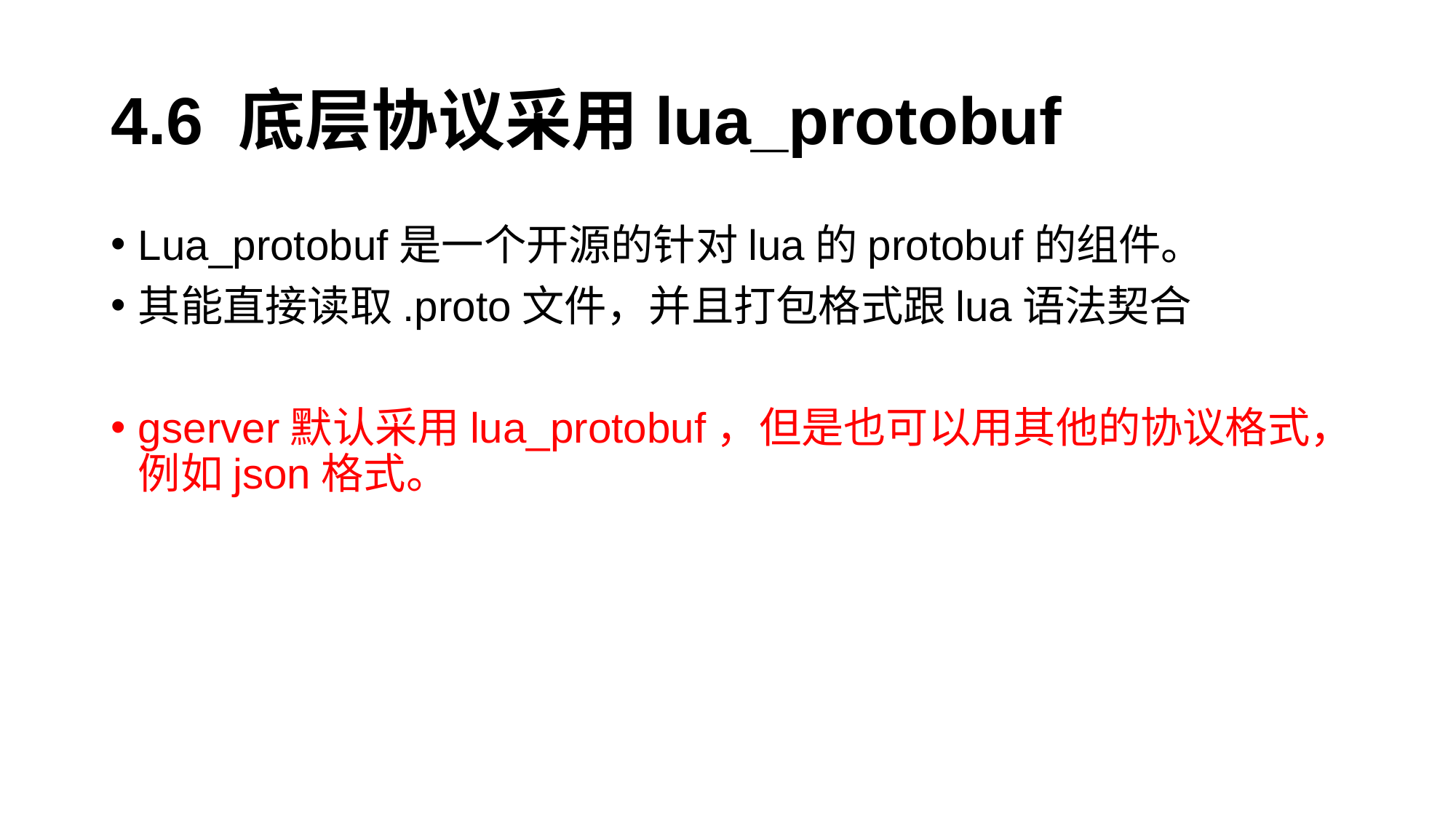

# 4.6 底层协议采用lua_protobuf
Lua_protobuf是一个开源的针对lua的protobuf的组件。
其能直接读取.proto文件，并且打包格式跟lua语法契合

gserver默认采用lua_protobuf，但是也可以用其他的协议格式，例如json格式。